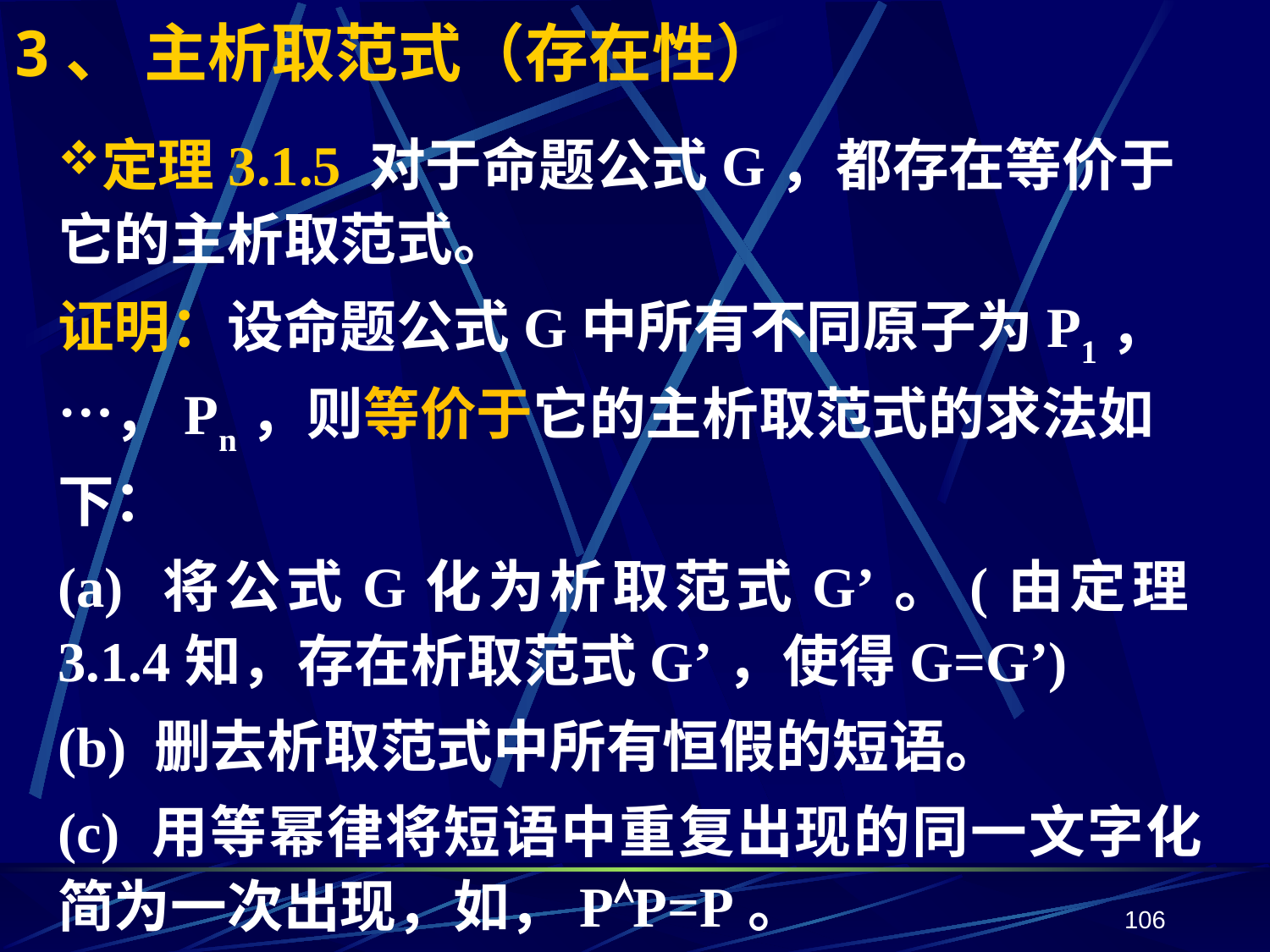

# 3、 主析取范式（存在性）
定理3.1.5 对于命题公式G，都存在等价于它的主析取范式。
证明：设命题公式G中所有不同原子为P1，…，Pn，则等价于它的主析取范式的求法如下：
(a) 将公式G化为析取范式G’。(由定理3.1.4知，存在析取范式G’，使得G=G’)
(b) 删去析取范式中所有恒假的短语。
(c) 用等幂律将短语中重复出现的同一文字化简为一次出现，如，P∧P=P。

106